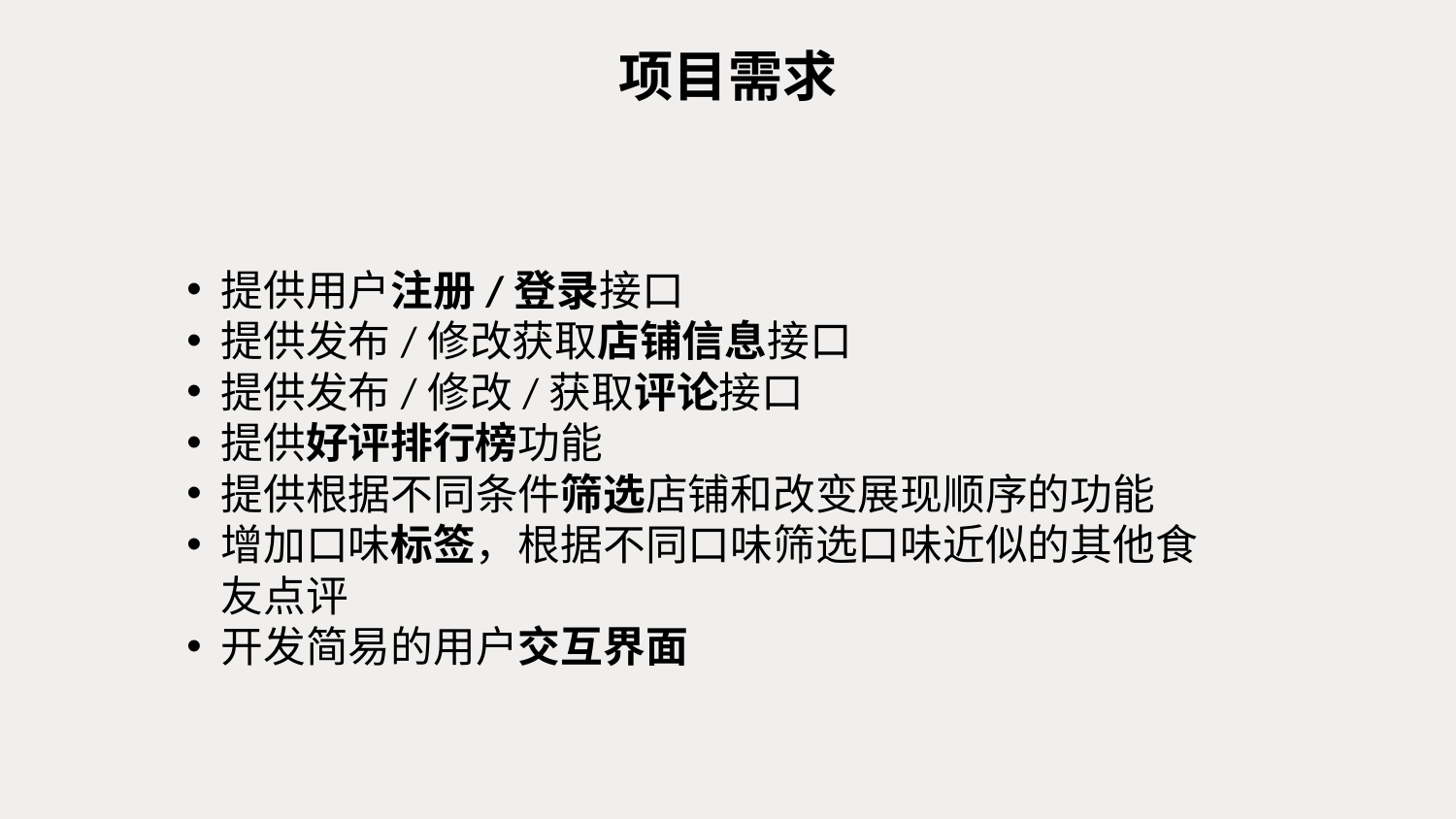

# 项目需求
提供用户注册/登录接口
提供发布/修改获取店铺信息接口
提供发布/修改/获取评论接口
提供好评排行榜功能
提供根据不同条件筛选店铺和改变展现顺序的功能
增加口味标签，根据不同口味筛选口味近似的其他食友点评
开发简易的用户交互界面